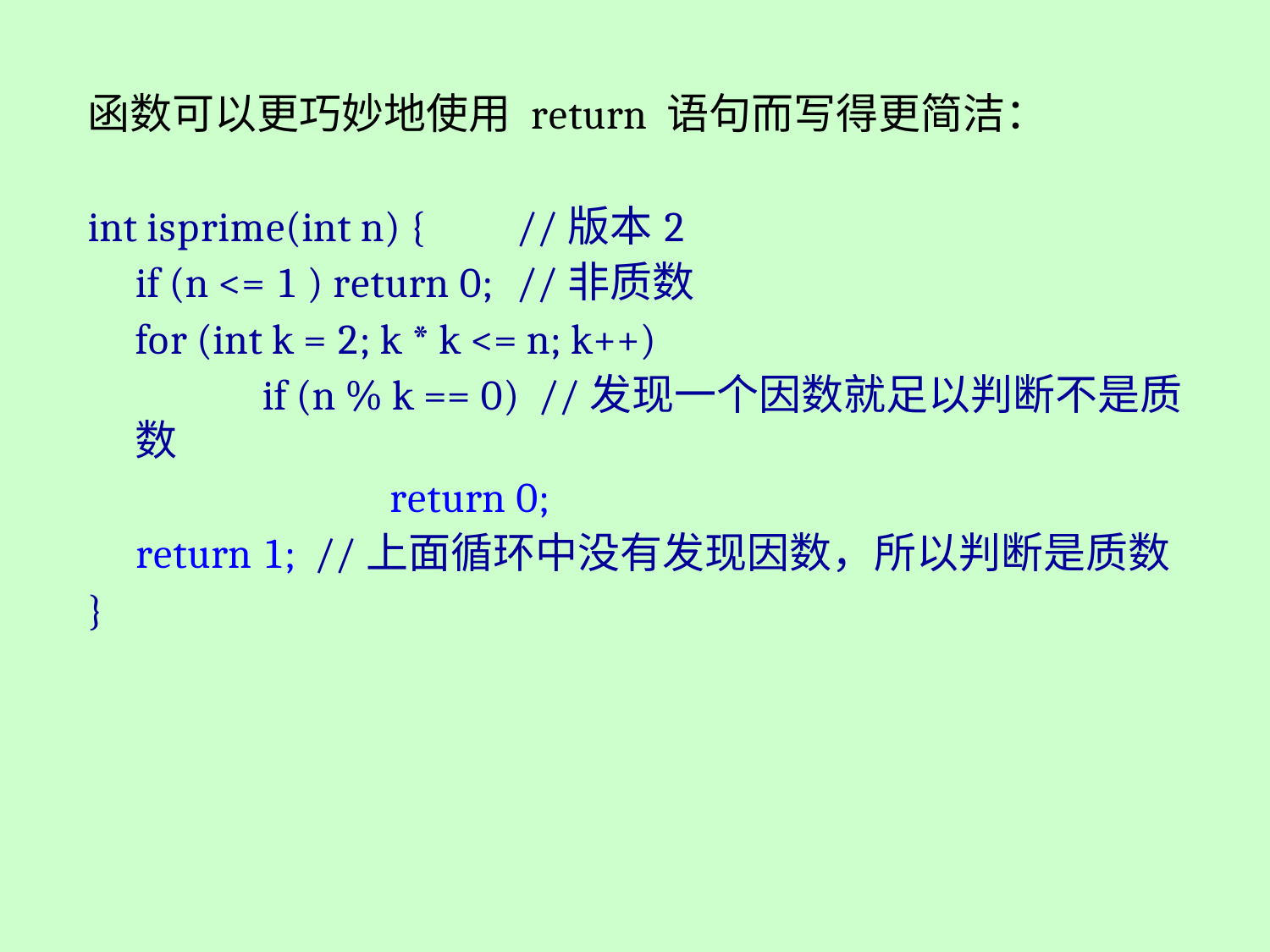

函数可以更巧妙地使用 return 语句而写得更简洁：

int isprime(int n) {	//版本2
	if (n <= 1 ) return 0;	//非质数
	for (int k = 2; k * k <= n; k++)
		if (n % k == 0)  //发现一个因数就足以判断不是质数
			return 0;
	return 1;  //上面循环中没有发现因数，所以判断是质数
}
71